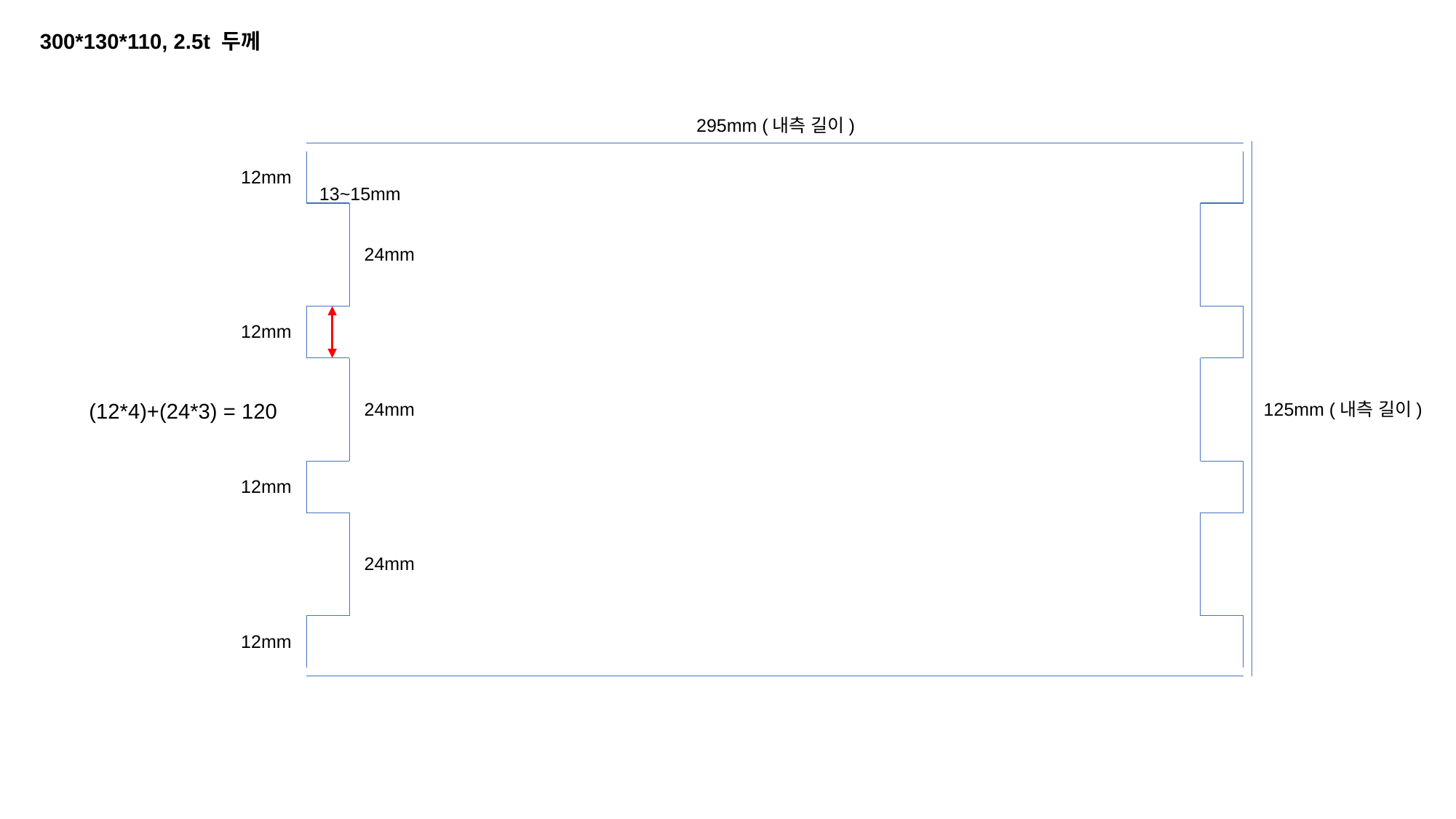

300*130*110, 2.5t 두께
295mm (내측 길이)
12mm
13~15mm
24mm
12mm
(12*4)+(24*3) = 120
24mm
125mm (내측 길이)
12mm
24mm
12mm